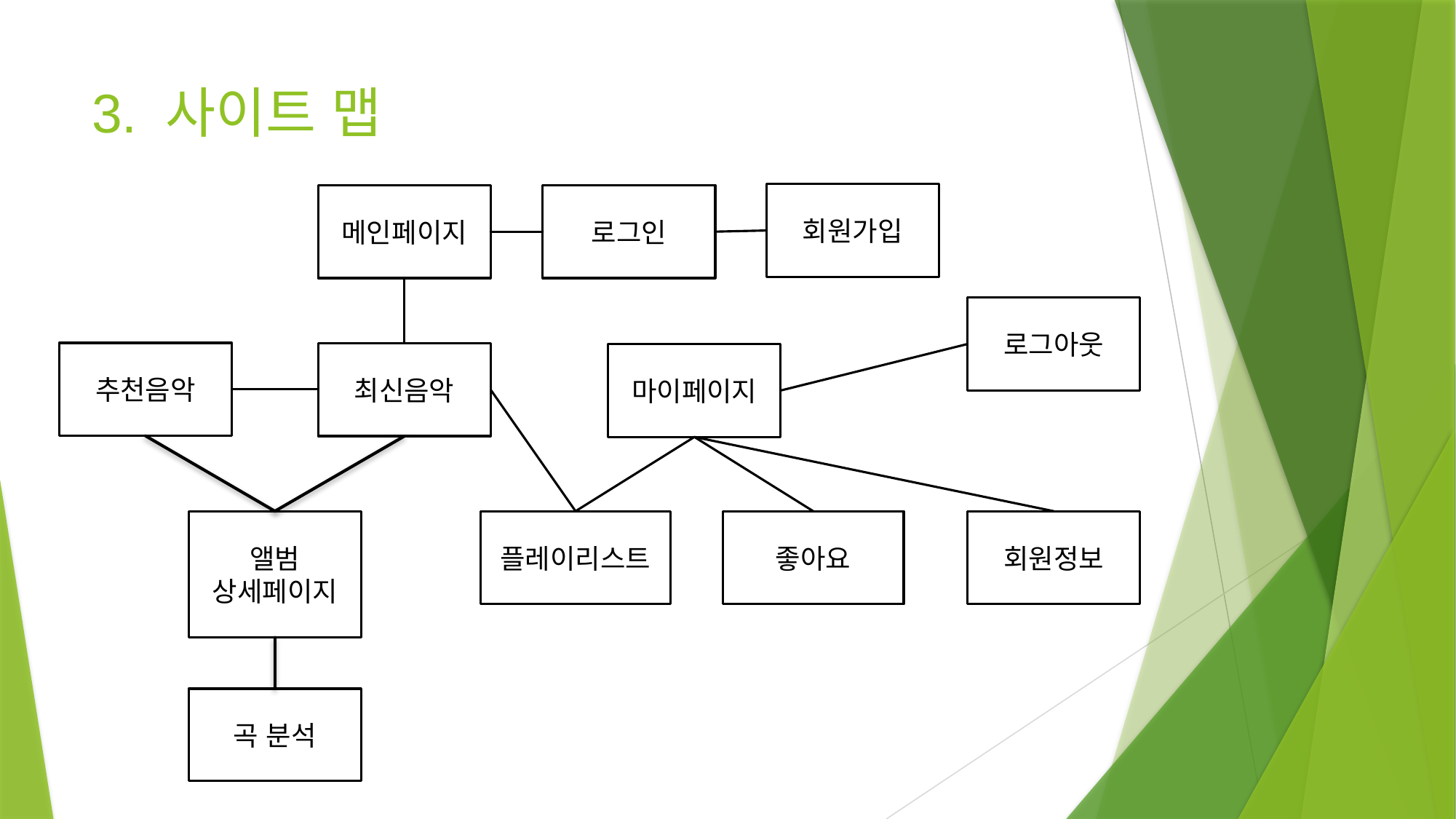

# 3. 사이트 맵
회원가입
메인페이지
로그인
로그아웃
추천음악
최신음악
마이페이지
앨범
상세페이지
플레이리스트
좋아요
회원정보
곡 분석